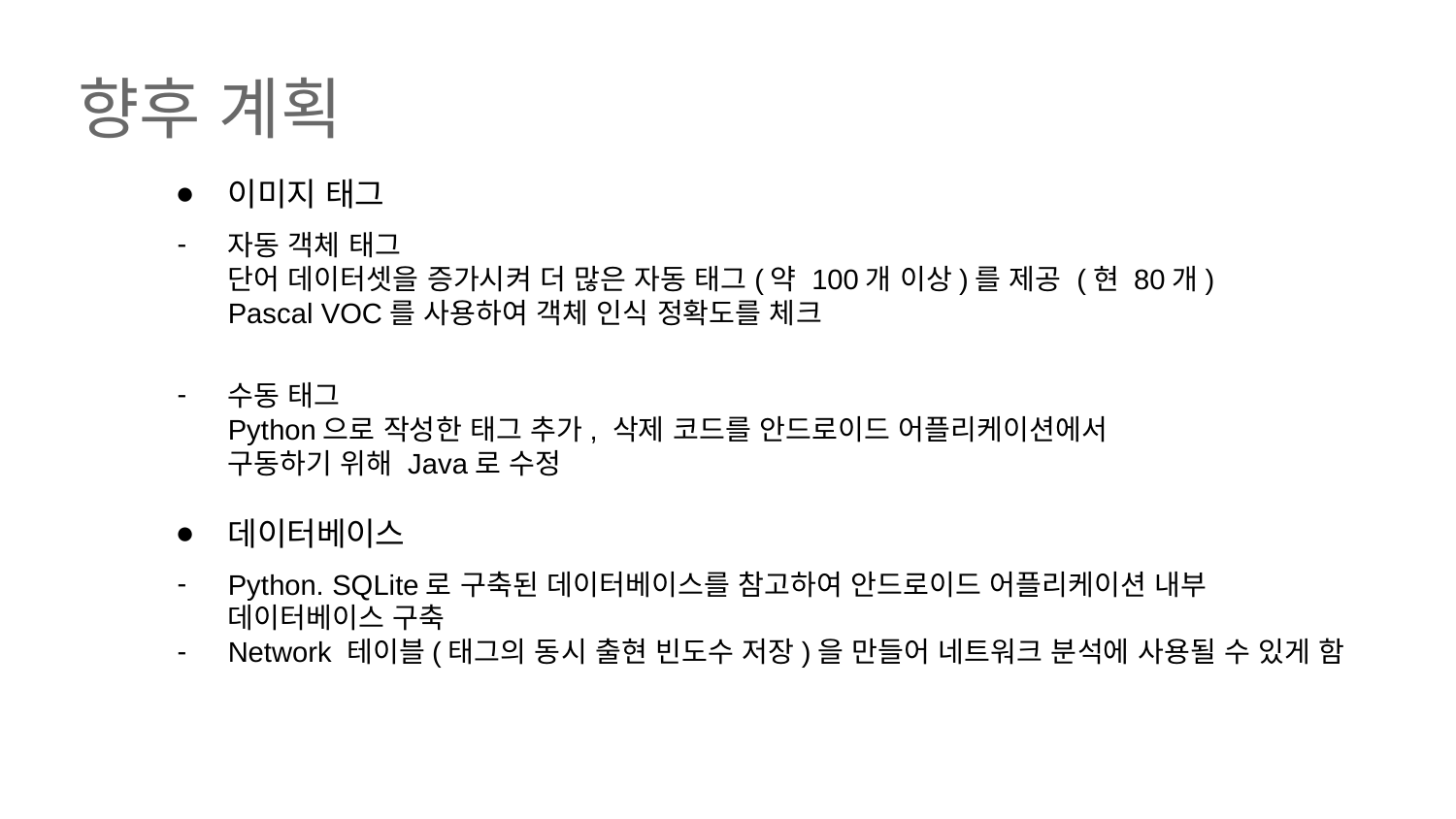

# 향후 계획

이미지 태그

자동 객체 태그
단어 데이터셋을 증가시켜 더 많은 자동 태그(약 100개 이상)를 제공 (현 80개)
Pascal VOC를 사용하여 객체 인식 정확도를 체크

수동 태그
Python으로 작성한 태그 추가, 삭제 코드를 안드로이드 어플리케이션에서
구동하기 위해 Java로 수정

데이터베이스

Python. SQLite로 구축된 데이터베이스를 참고하여 안드로이드 어플리케이션 내부 데이터베이스 구축
Network 테이블(태그의 동시 출현 빈도수 저장)을 만들어 네트워크 분석에 사용될 수 있게 함